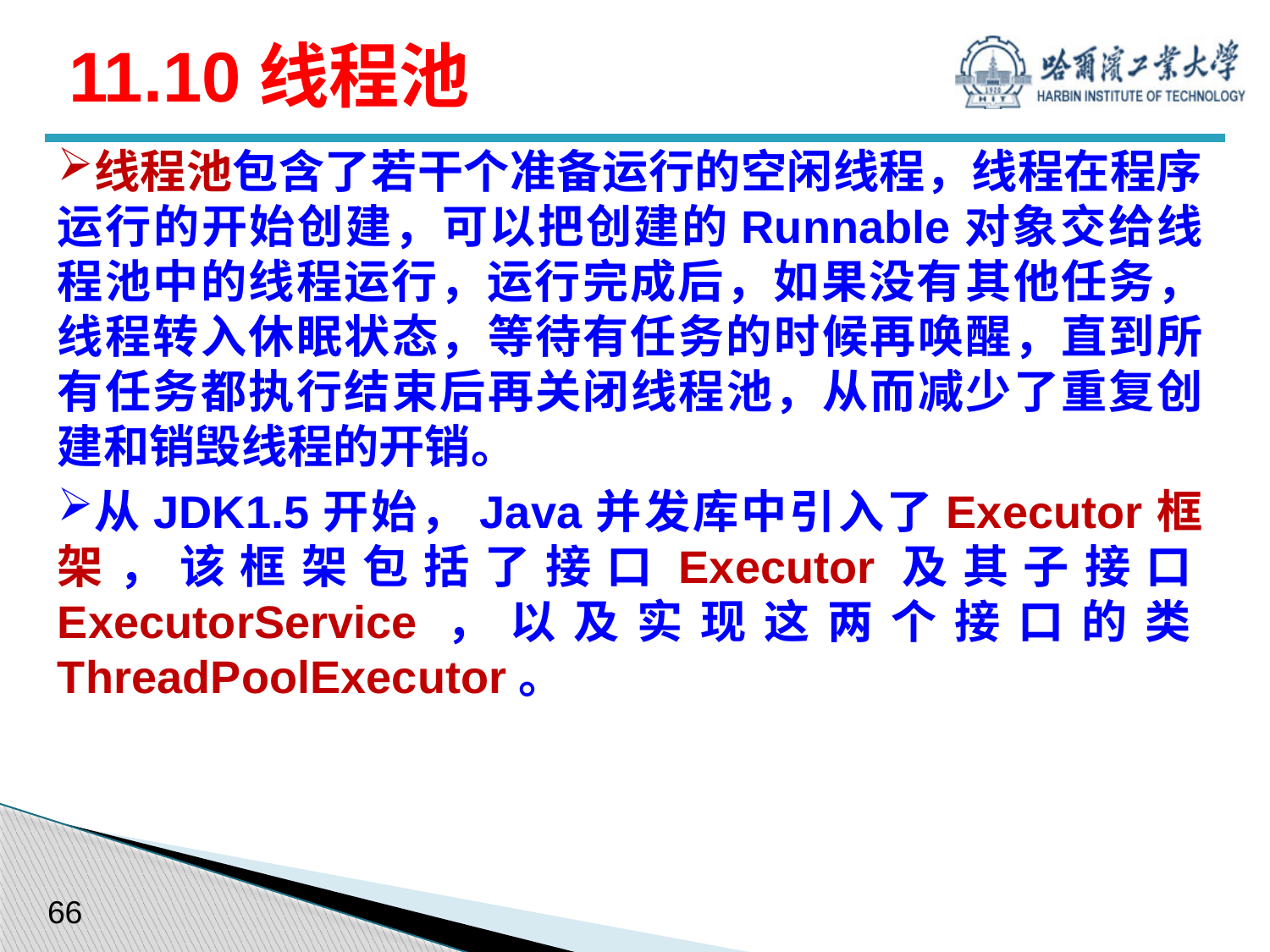

# 11.10线程池
线程池包含了若干个准备运行的空闲线程，线程在程序运行的开始创建，可以把创建的Runnable对象交给线程池中的线程运行，运行完成后，如果没有其他任务，线程转入休眠状态，等待有任务的时候再唤醒，直到所有任务都执行结束后再关闭线程池，从而减少了重复创建和销毁线程的开销。
从JDK1.5开始，Java并发库中引入了Executor框架，该框架包括了接口Executor及其子接口ExecutorService，以及实现这两个接口的类ThreadPoolExecutor。